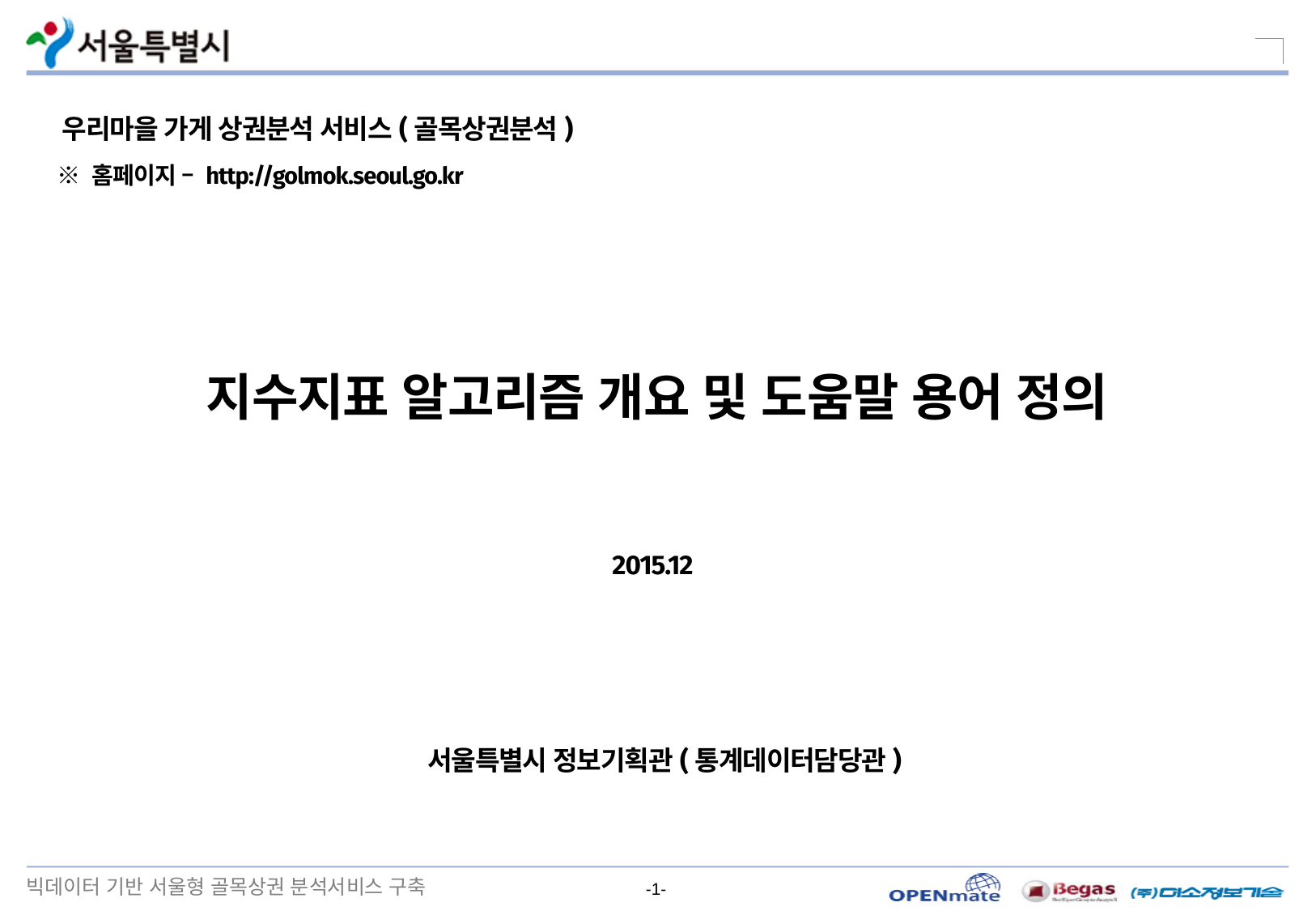

우리마을 가게 상권분석 서비스(골목상권분석)
   ※ 홈페이지 – http://golmok.seoul.go.kr
지수지표 알고리즘 개요 및 도움말 용어 정의
2015.12
 서울특별시 정보기획관(통계데이터담당관)